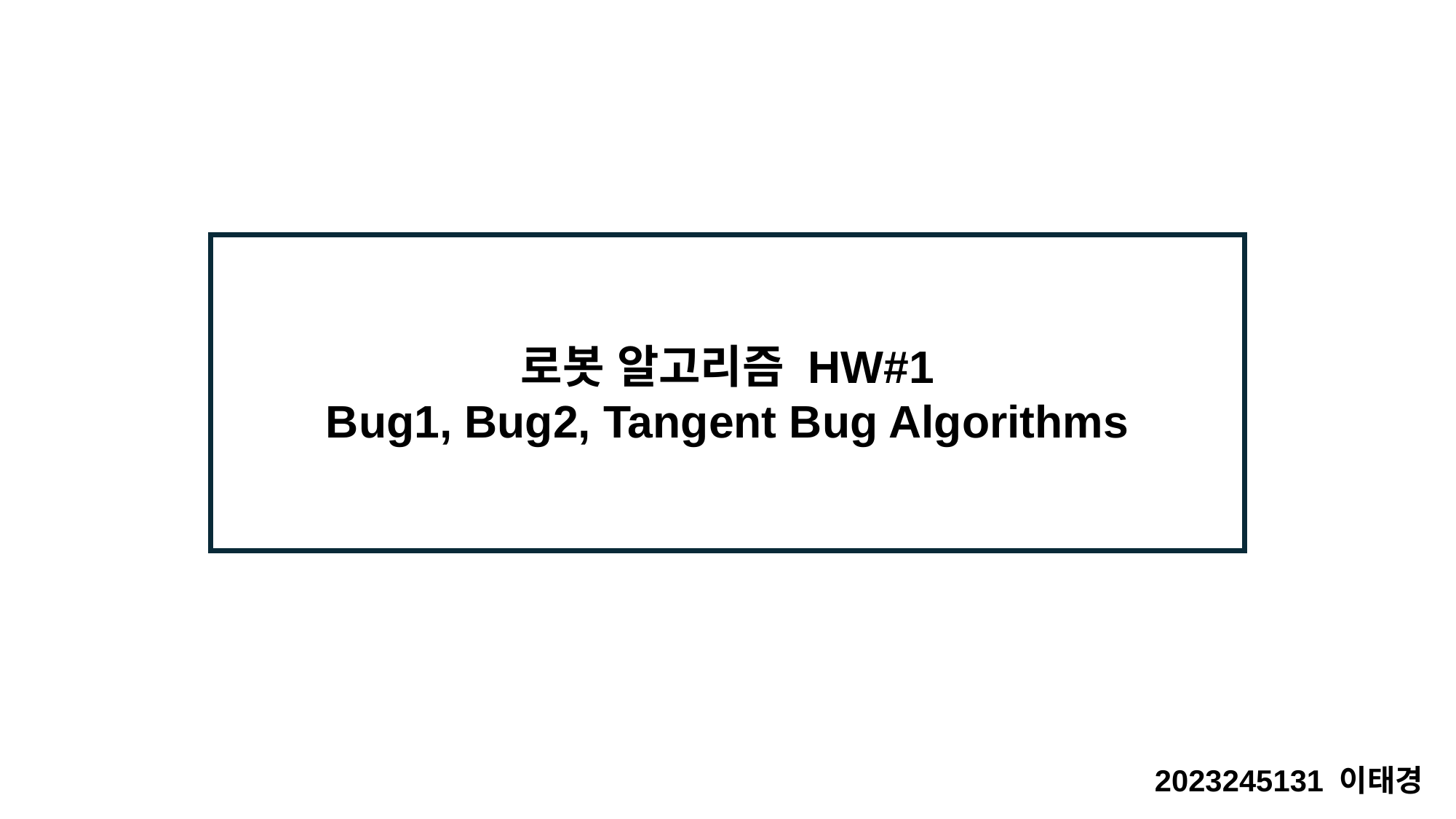

로봇 알고리즘 HW#1
Bug1, Bug2, Tangent Bug Algorithms
2023245131 이태경